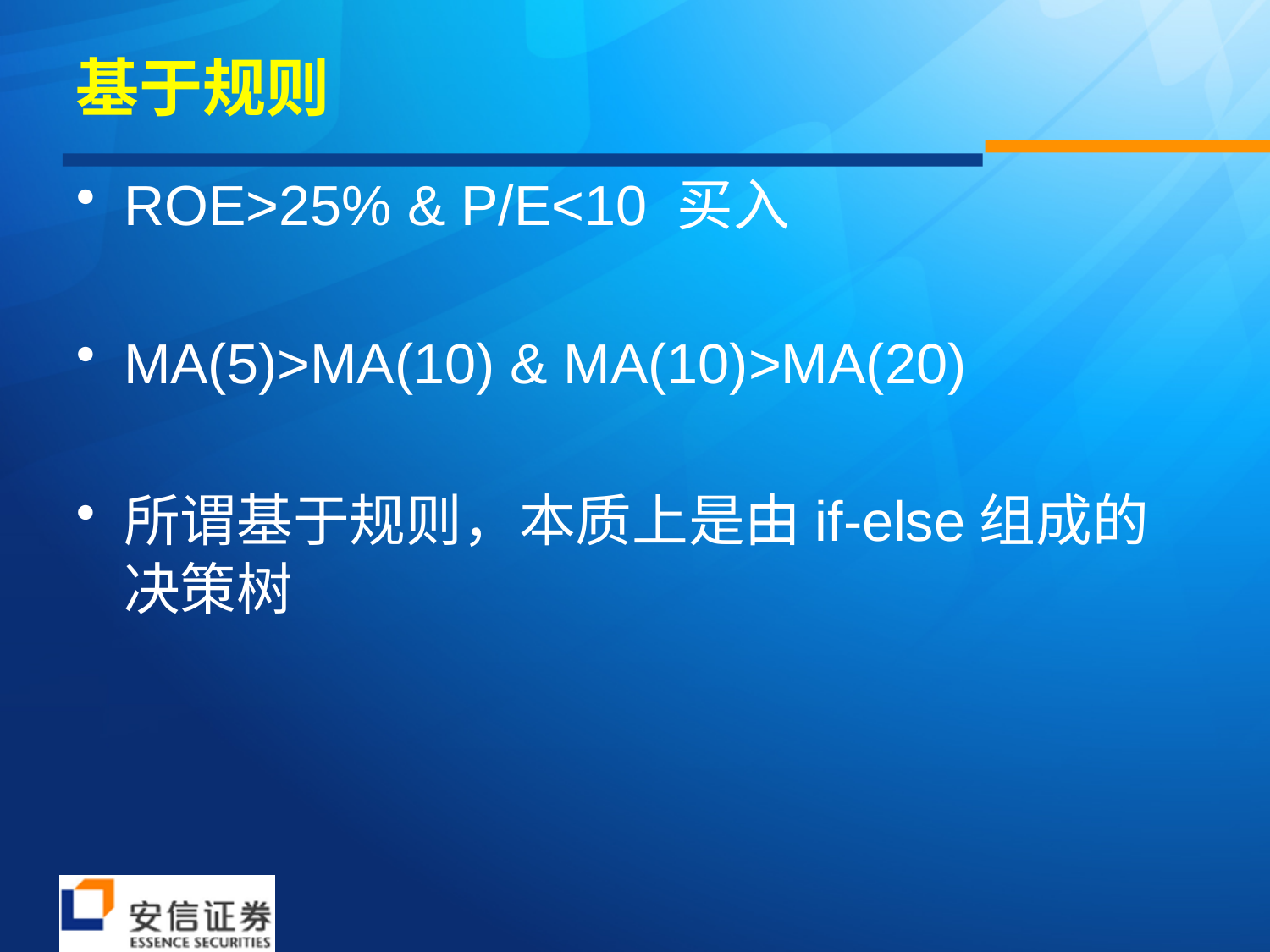

# 基于规则
ROE>25% & P/E<10 买入

MA(5)>MA(10) & MA(10)>MA(20)

所谓基于规则，本质上是由if-else组成的决策树